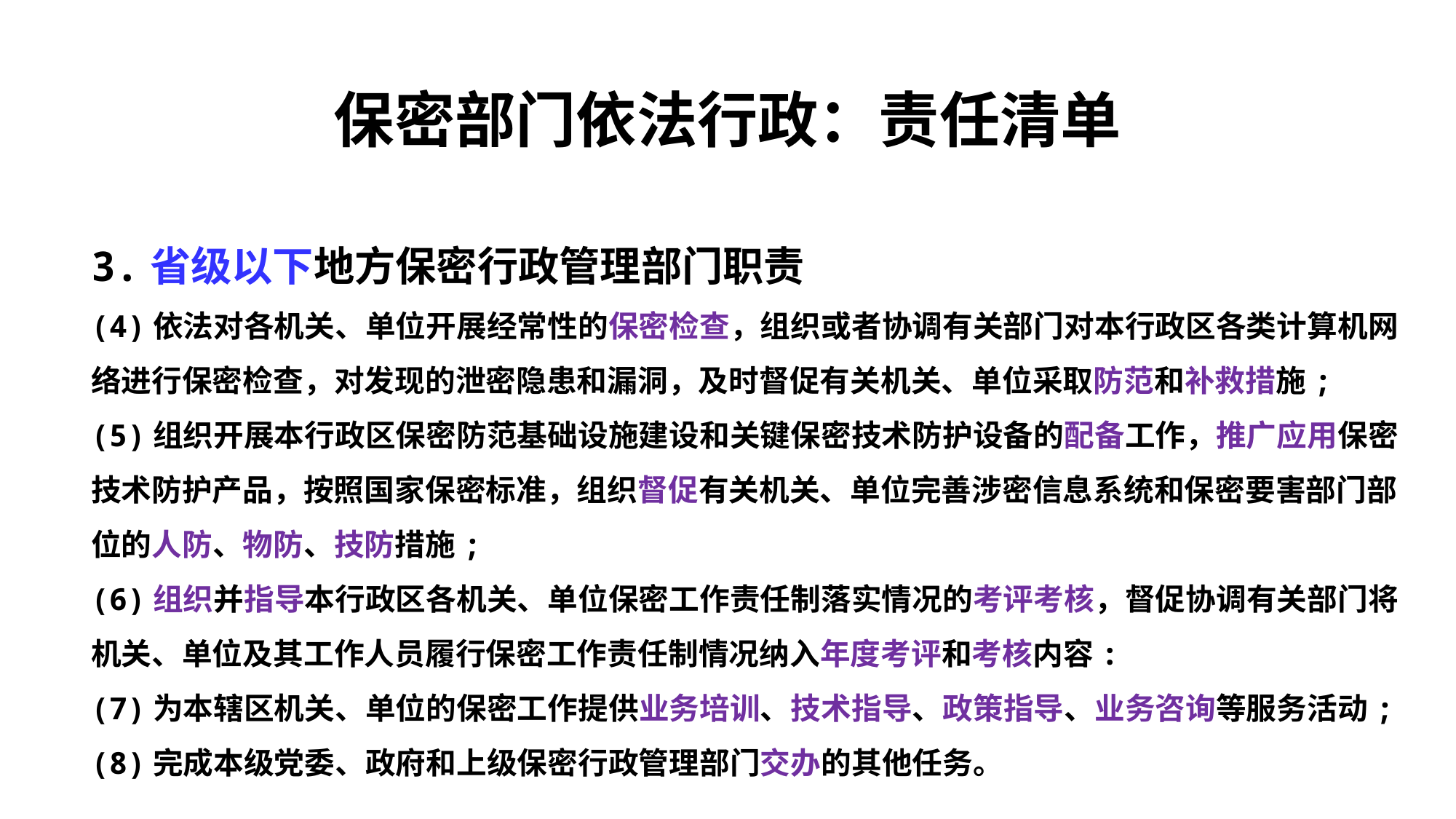

# 保密部门依法行政：责任清单
3.省级以下地方保密行政管理部门职责
(4)依法对各机关、单位开展经常性的保密检查，组织或者协调有关部门对本行政区各类计算机网络进行保密检查，对发现的泄密隐患和漏洞，及时督促有关机关、单位采取防范和补救措施;
(5)组织开展本行政区保密防范基础设施建设和关键保密技术防护设备的配备工作，推广应用保密技术防护产品，按照国家保密标准，组织督促有关机关、单位完善涉密信息系统和保密要害部门部位的人防、物防、技防措施;
(6)组织并指导本行政区各机关、单位保密工作责任制落实情况的考评考核，督促协调有关部门将机关、单位及其工作人员履行保密工作责任制情况纳入年度考评和考核内容:
(7)为本辖区机关、单位的保密工作提供业务培训、技术指导、政策指导、业务咨询等服务活动;
(8)完成本级党委、政府和上级保密行政管理部门交办的其他任务。